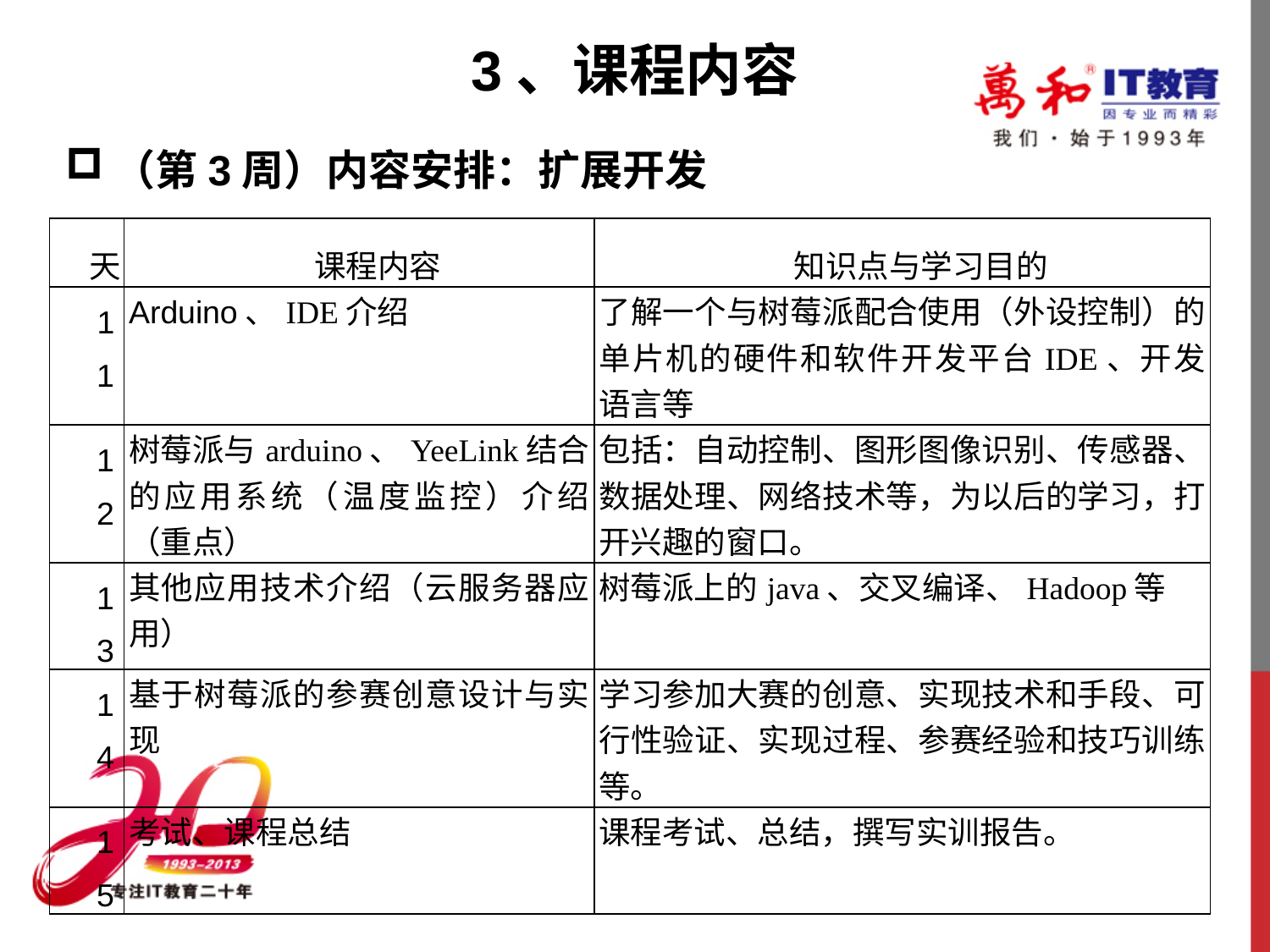

# 3、课程内容
（第3周）内容安排：扩展开发
| 天 | 课程内容 | 知识点与学习目的 |
| --- | --- | --- |
| 11 | Arduino、IDE介绍 | 了解一个与树莓派配合使用（外设控制）的单片机的硬件和软件开发平台IDE、开发语言等 |
| 12 | 树莓派与arduino、YeeLink结合的应用系统（温度监控）介绍（重点） | 包括：自动控制、图形图像识别、传感器、数据处理、网络技术等，为以后的学习，打开兴趣的窗口。 |
| 13 | 其他应用技术介绍（云服务器应用） | 树莓派上的java、交叉编译、Hadoop等 |
| 14 | 基于树莓派的参赛创意设计与实现 | 学习参加大赛的创意、实现技术和手段、可行性验证、实现过程、参赛经验和技巧训练等。 |
| 15 | 考试、课程总结 | 课程考试、总结，撰写实训报告。 |